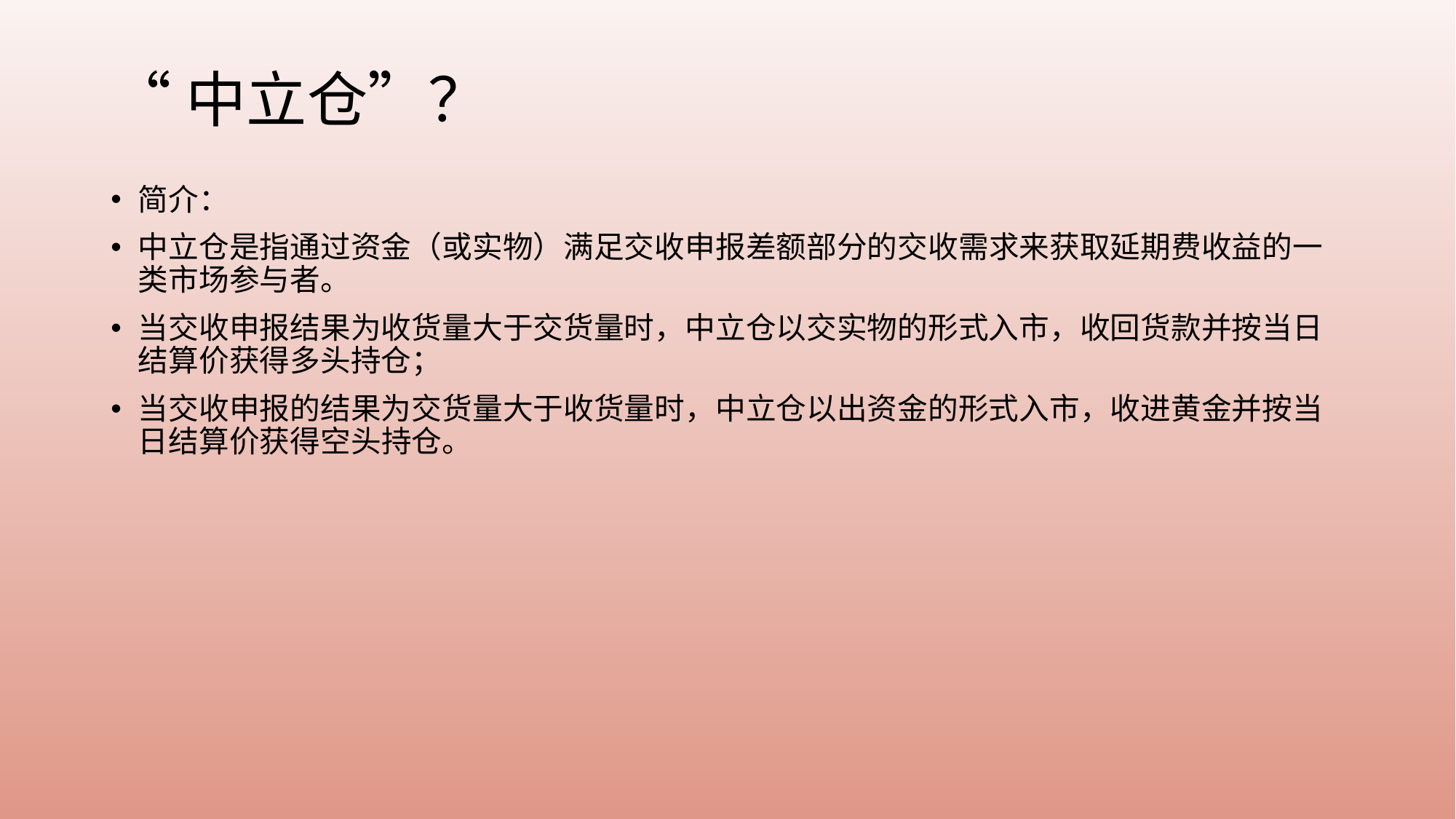

# “中立仓”？
简介：
中立仓是指通过资金（或实物）满足交收申报差额部分的交收需求来获取延期费收益的一类市场参与者。
当交收申报结果为收货量大于交货量时，中立仓以交实物的形式入市，收回货款并按当日结算价获得多头持仓；
当交收申报的结果为交货量大于收货量时，中立仓以出资金的形式入市，收进黄金并按当日结算价获得空头持仓。